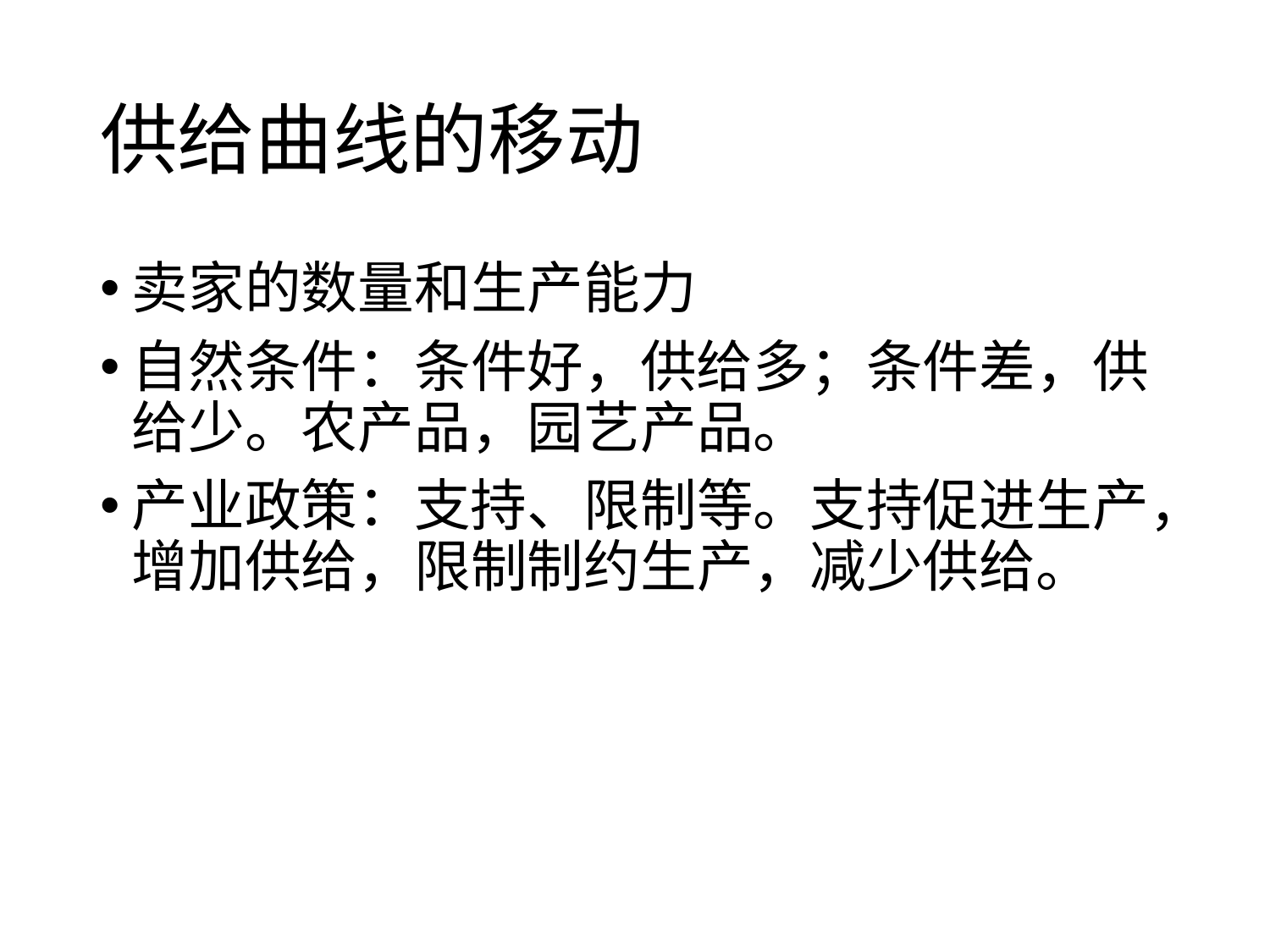

# 供给曲线的移动
卖家的数量和生产能力
自然条件：条件好，供给多；条件差，供给少。农产品，园艺产品。
产业政策：支持、限制等。支持促进生产，增加供给，限制制约生产，减少供给。